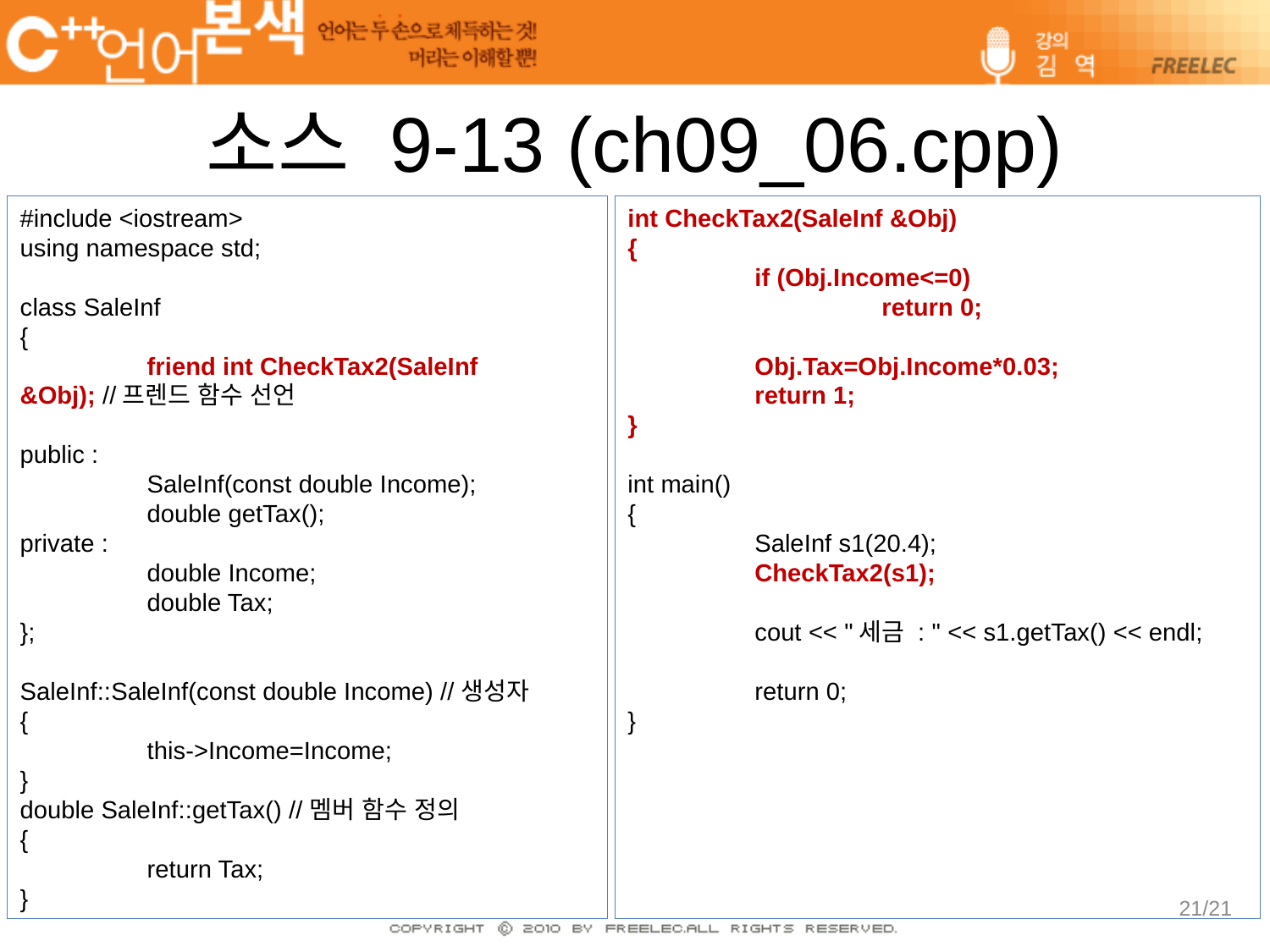

# 소스 9-13 (ch09_06.cpp)
#include <iostream>
using namespace std;

class SaleInf
{
	friend int CheckTax2(SaleInf &Obj); //프렌드 함수 선언

public :
	SaleInf(const double Income);
	double getTax();
private :
	double Income;
	double Tax;
};

SaleInf::SaleInf(const double Income) //생성자
{
	this->Income=Income;
}
double SaleInf::getTax() //멤버 함수 정의
{
	return Tax;
}
int CheckTax2(SaleInf &Obj)
{
	if (Obj.Income<=0)
		return 0;

	Obj.Tax=Obj.Income*0.03;
	return 1;
}

int main()
{
	SaleInf s1(20.4);
	CheckTax2(s1);

	cout << "세금 : " << s1.getTax() << endl;

	return 0;
}

21/21